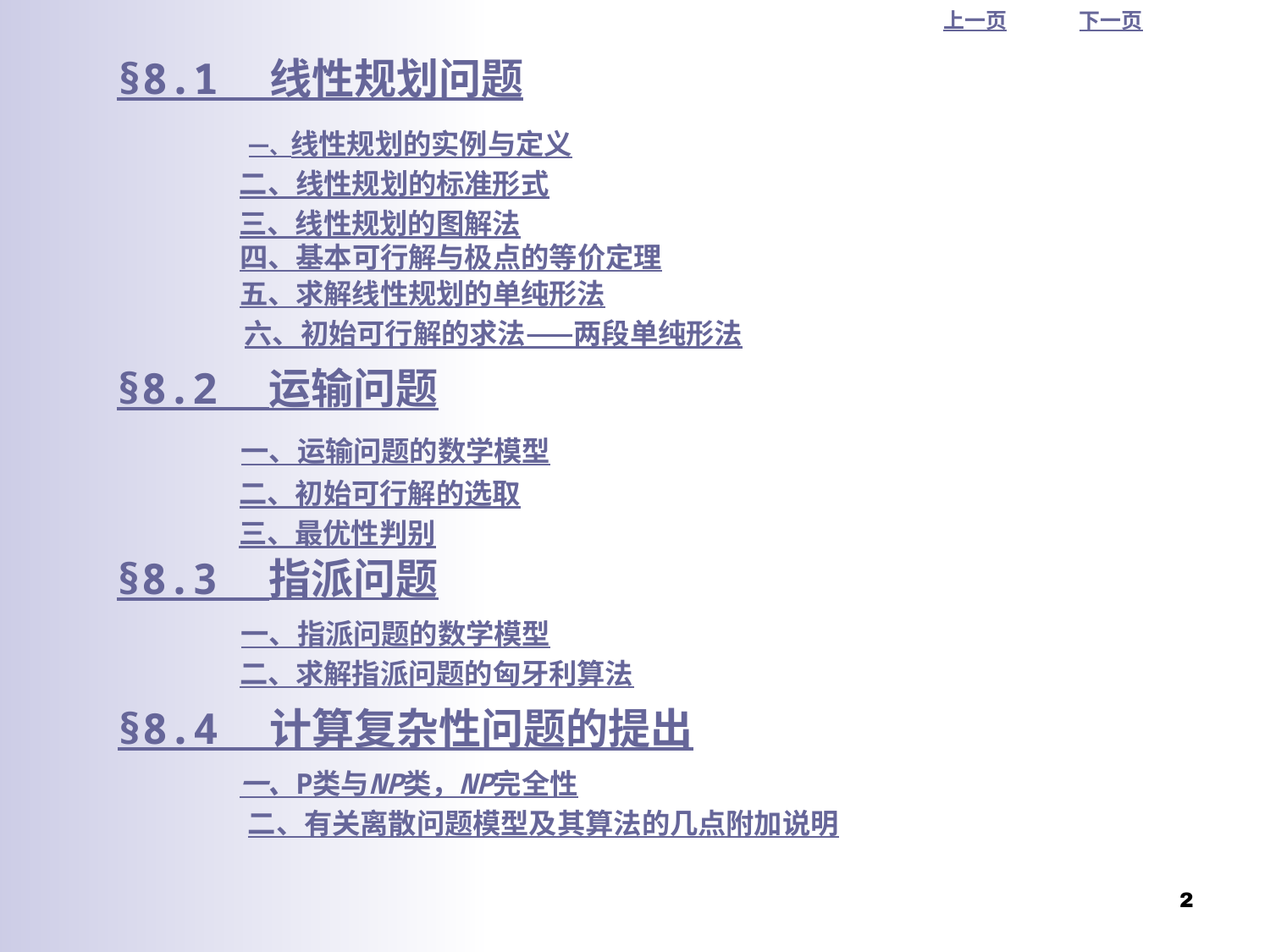

§8.1  线性规划问题
一、线性规划的实例与定义
二、线性规划的标准形式
三、线性规划的图解法
四、基本可行解与极点的等价定理
五、求解线性规划的单纯形法
六、初始可行解的求法——两段单纯形法
§8.2  运输问题
一、运输问题的数学模型
二、初始可行解的选取
三、最优性判别
§8.3  指派问题
一、指派问题的数学模型
二、求解指派问题的匈牙利算法
§8.4  计算复杂性问题的提出
一、P类与NP类，NP完全性
二、有关离散问题模型及其算法的几点附加说明
2